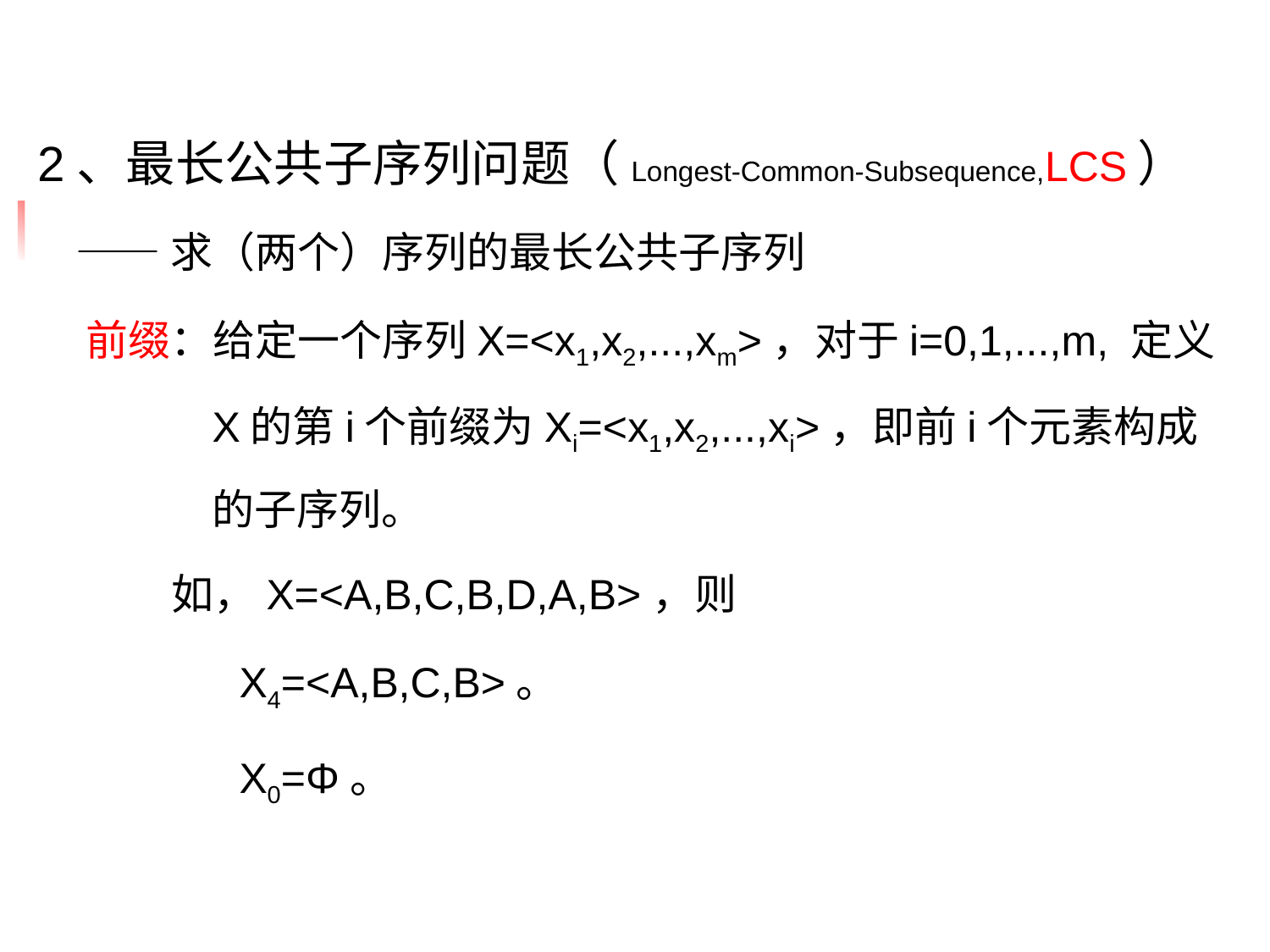

2、最长公共子序列问题（Longest-Common-Subsequence,LCS）
    ——求（两个）序列的最长公共子序列
    前缀：给定一个序列X=<x1,x2,...,xm>，对于i=0,1,...,m, 定义X的第i个前缀为Xi=<x1,x2,...,xi>，即前i个元素构成的子序列。
             如，X=<A,B,C,B,D,A,B>，则
                 X4=<A,B,C,B>。
                 X0=Φ。